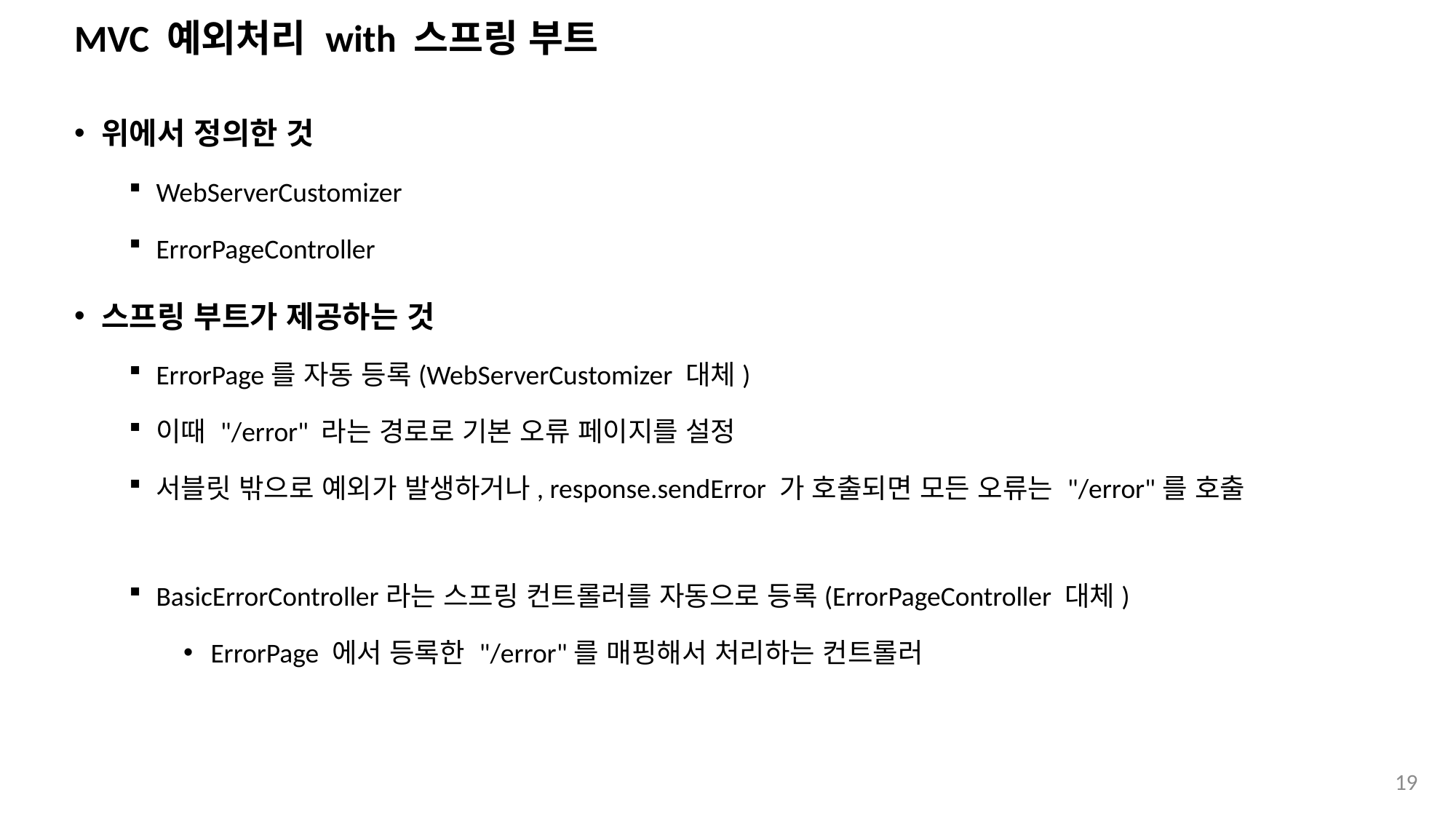

# MVC 예외처리 with 스프링 부트
위에서 정의한 것
WebServerCustomizer
ErrorPageController
스프링 부트가 제공하는 것
ErrorPage를 자동 등록(WebServerCustomizer 대체)
이때 "/error" 라는 경로로 기본 오류 페이지를 설정
서블릿 밖으로 예외가 발생하거나, response.sendError 가 호출되면 모든 오류는 "/error"를 호출

BasicErrorController라는 스프링 컨트롤러를 자동으로 등록(ErrorPageController 대체)
ErrorPage 에서 등록한 "/error"를 매핑해서 처리하는 컨트롤러

19